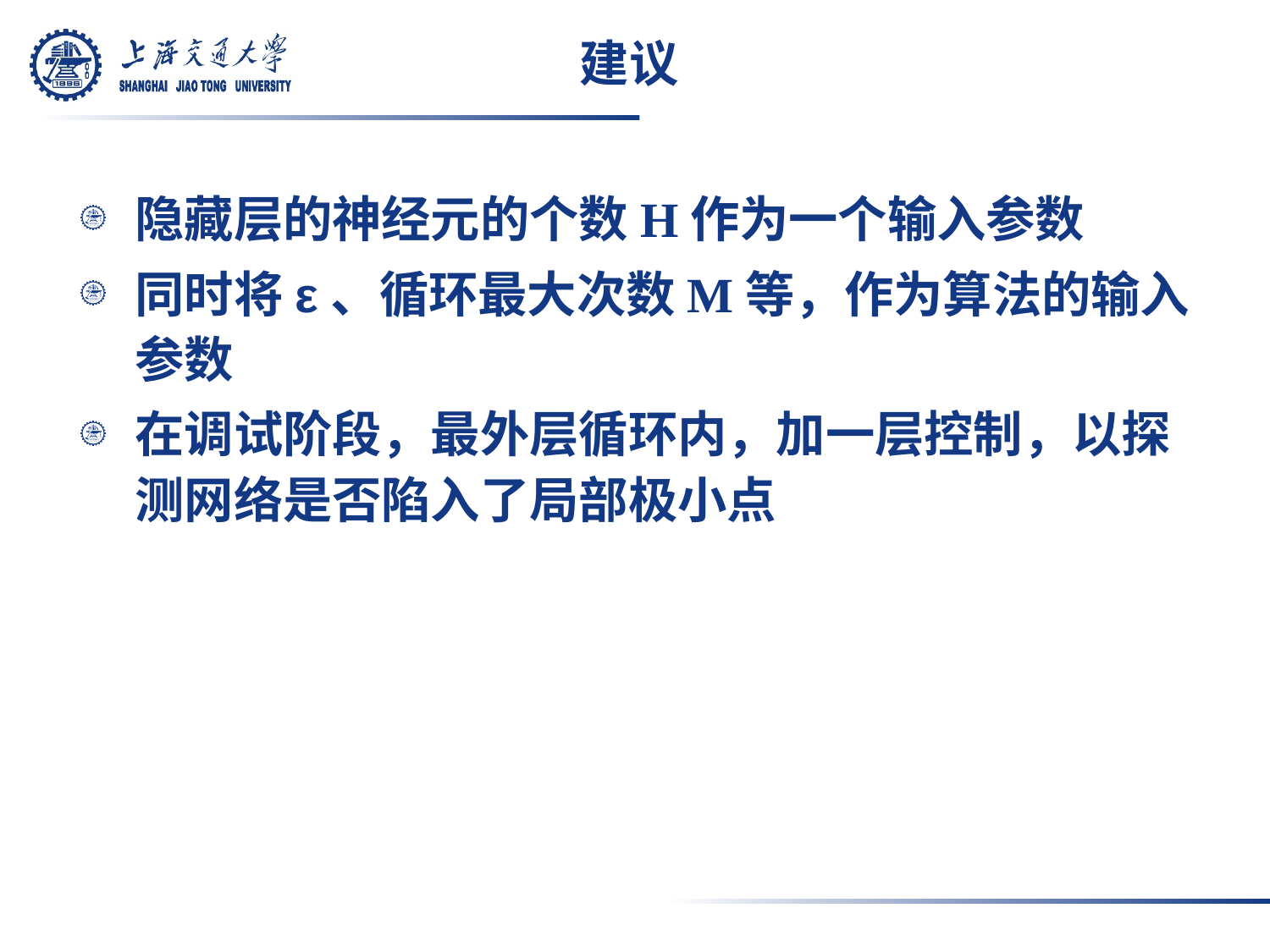

# 建议
隐藏层的神经元的个数H作为一个输入参数
同时将ε、循环最大次数M等，作为算法的输入参数
在调试阶段，最外层循环内，加一层控制，以探测网络是否陷入了局部极小点